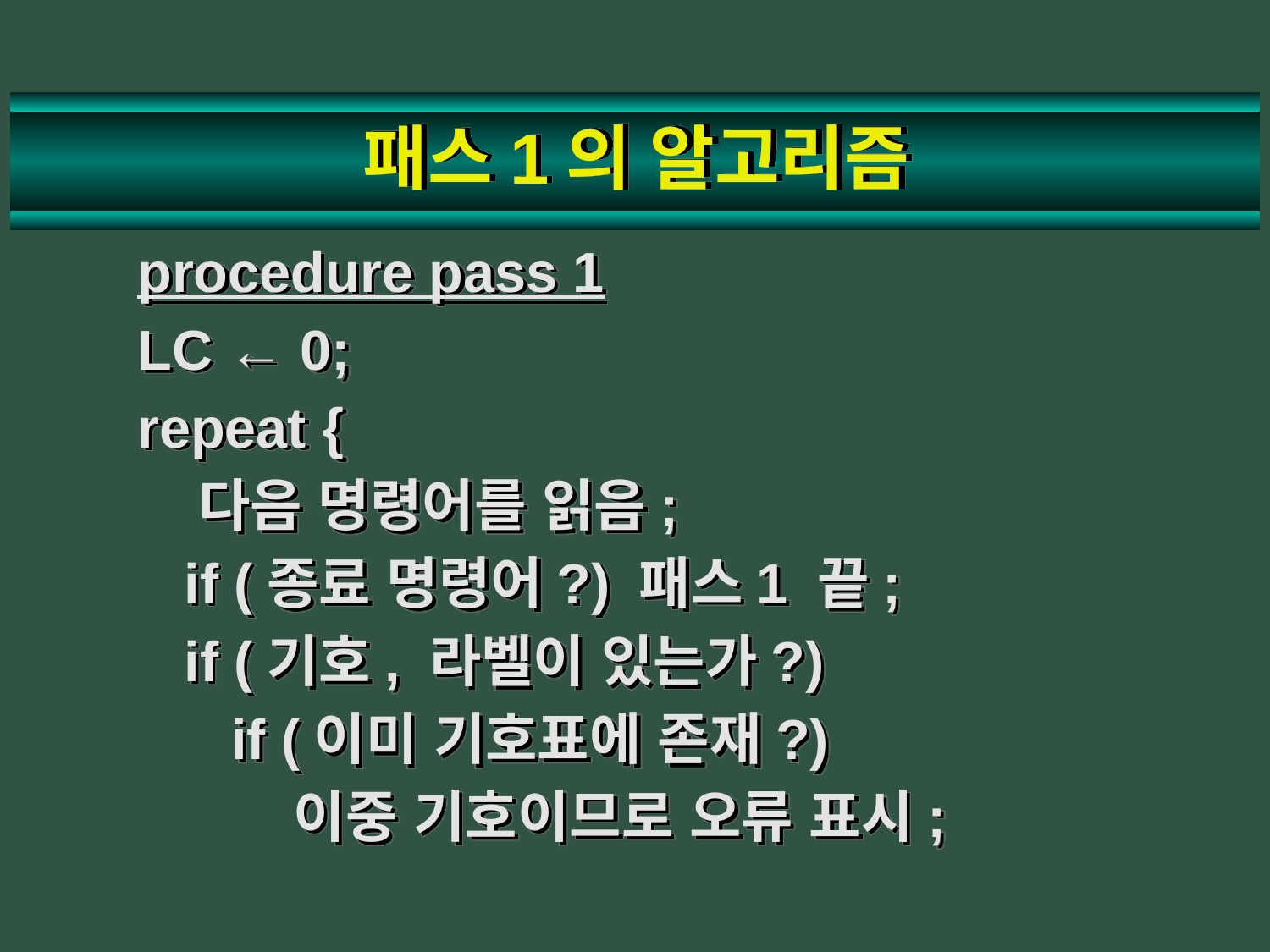

# 패스1의 알고리즘
procedure pass 1
LC ← 0;
repeat {
   다음 명령어를 읽음;
   if (종료 명령어?) 패스1 끝;
   if (기호, 라벨이 있는가?)
      if (이미 기호표에 존재?)
         이중 기호이므로 오류 표시;